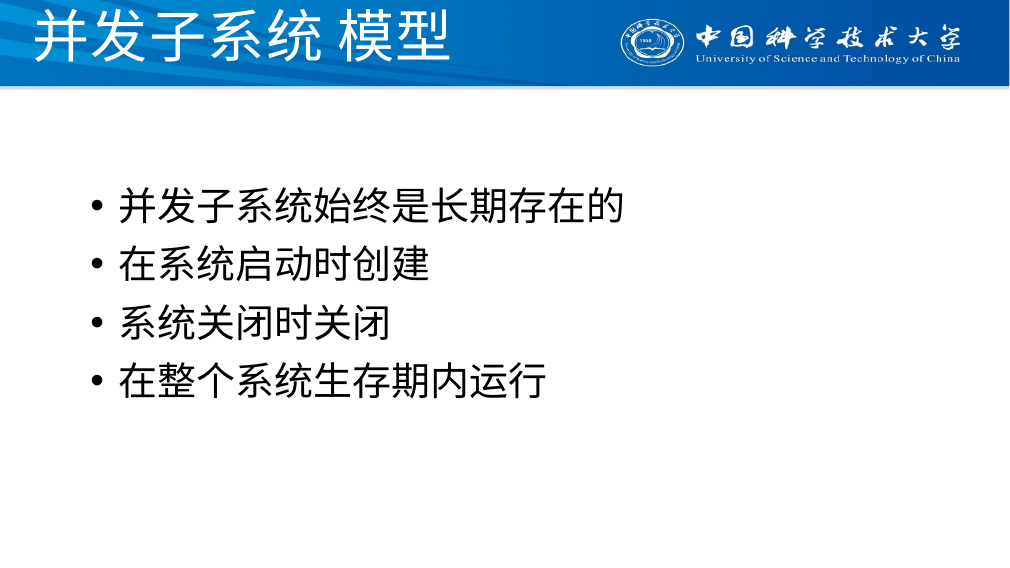

# 并发子系统 模型
并发子系统始终是长期存在的
在系统启动时创建
系统关闭时关闭
在整个系统生存期内运行